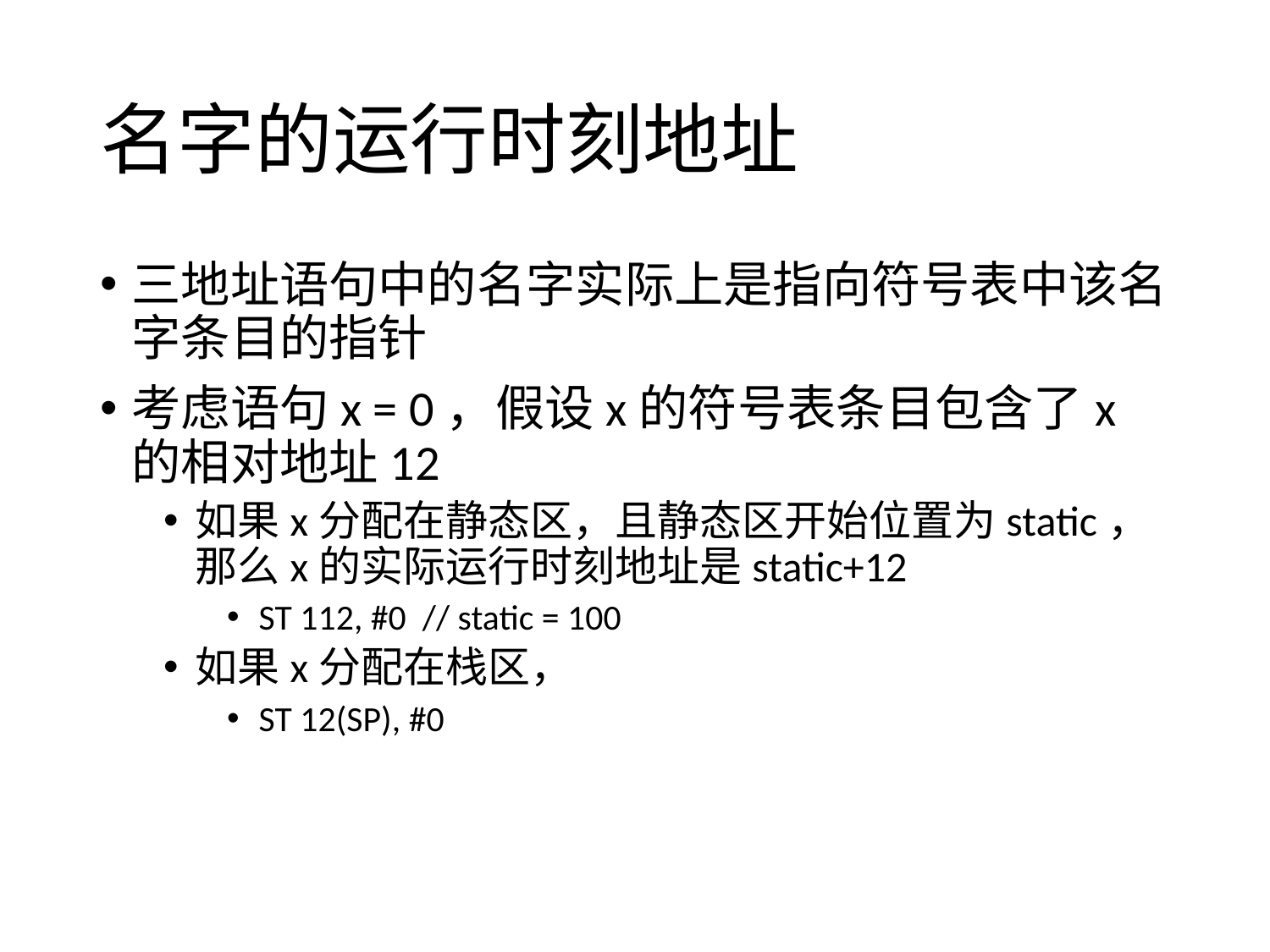

# 名字的运行时刻地址
三地址语句中的名字实际上是指向符号表中该名字条目的指针
考虑语句x = 0，假设x的符号表条目包含了x的相对地址12
如果x分配在静态区，且静态区开始位置为static，那么x的实际运行时刻地址是static+12
ST 112, #0  // static = 100
如果x分配在栈区，
ST 12(SP), #0